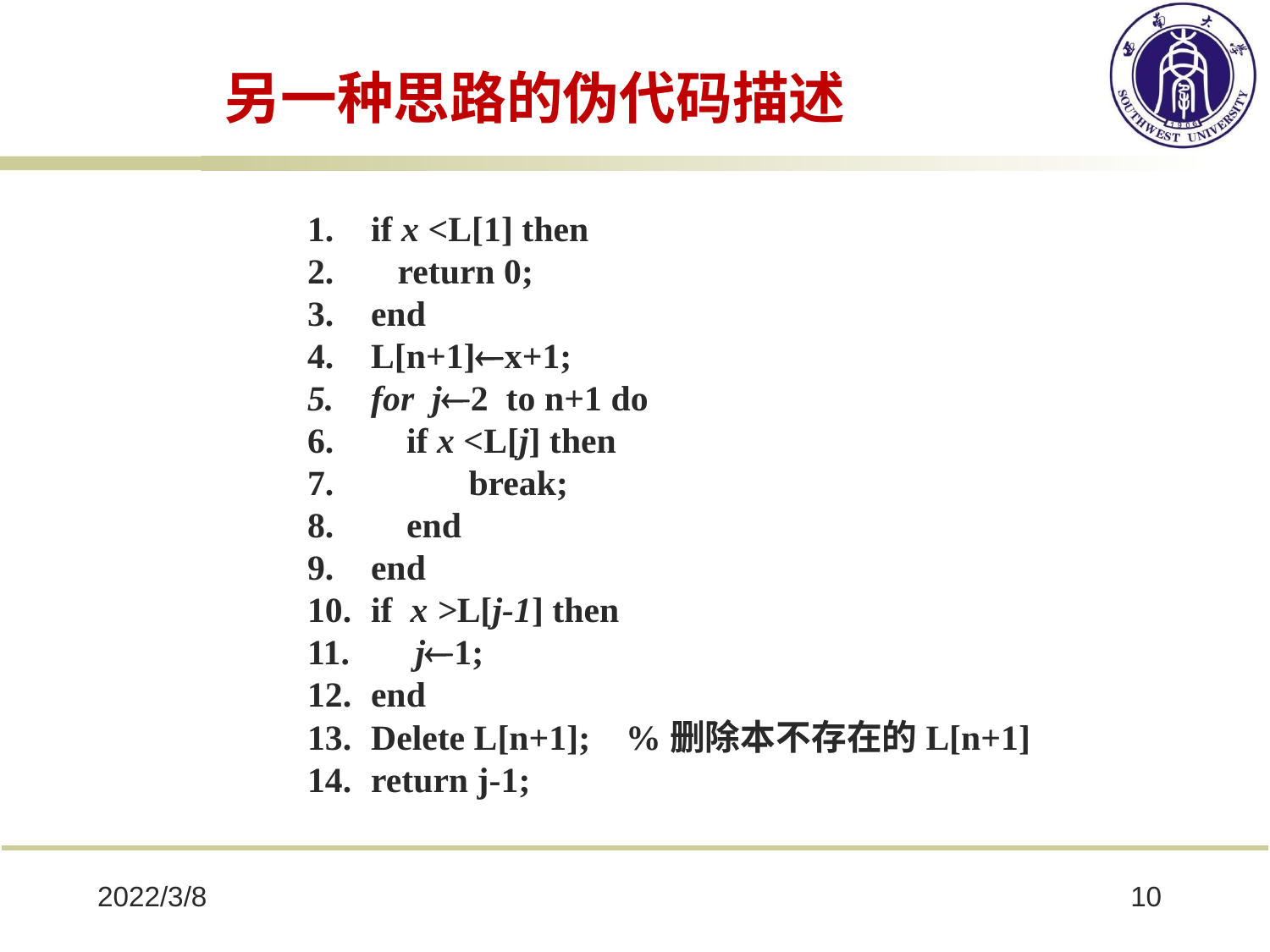

# 另一种思路的伪代码描述
if x <L[1] then
   return 0;
end
L[n+1]←x+1;
for  j←2  to n+1 do
    if x <L[j] then
           break;
    end
end
if  x >L[j-1] then
     j←1;
end
Delete L[n+1];    %删除本不存在的L[n+1]
return j-1;
2022/3/8
10